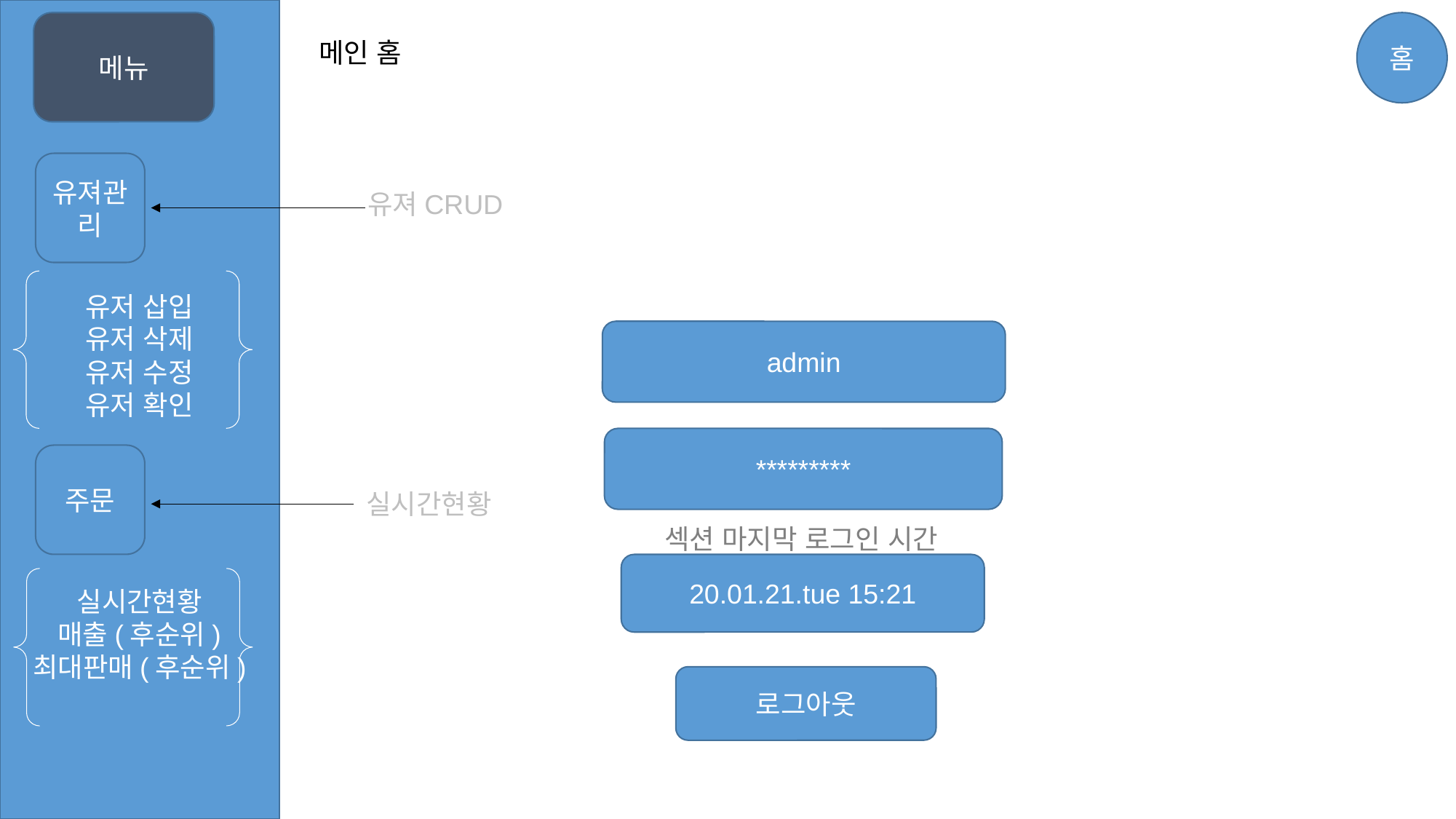

유저 삽입
유저 삭제
유저 수정
유저 확인

실시간현황
매출(후순위)
최대판매(후순위)

메뉴
홈
메인 홈
유져관리
유져CRUD

admin
*********
주문
실시간현황
섹션 마지막 로그인 시간
20.01.21.tue 15:21

로그아웃